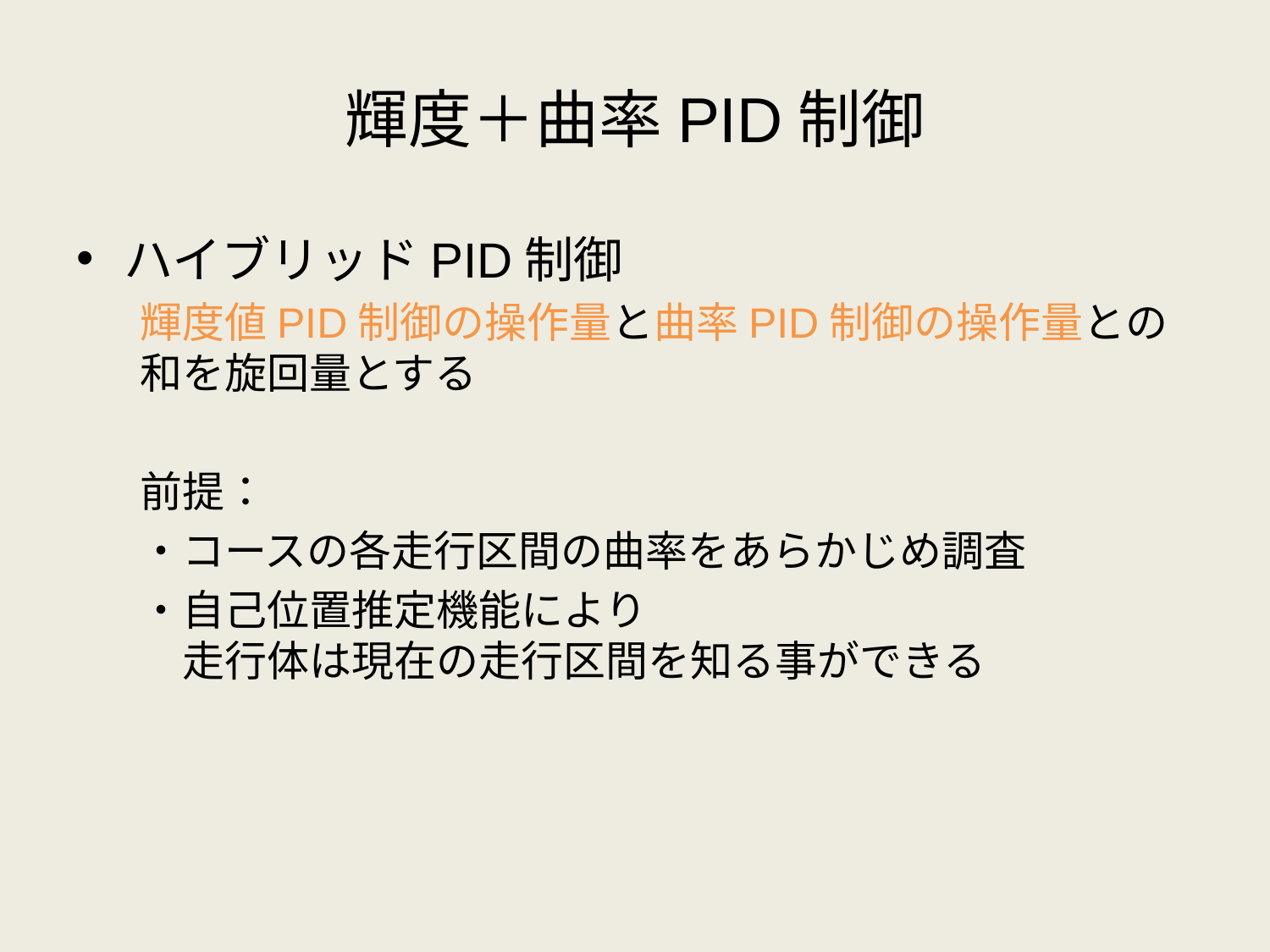

# 輝度＋曲率PID制御
ハイブリッドPID制御
輝度値PID制御の操作量と曲率PID制御の操作量との和を旋回量とする

前提：
・コースの各走行区間の曲率をあらかじめ調査
・自己位置推定機能により
　走行体は現在の走行区間を知る事ができる